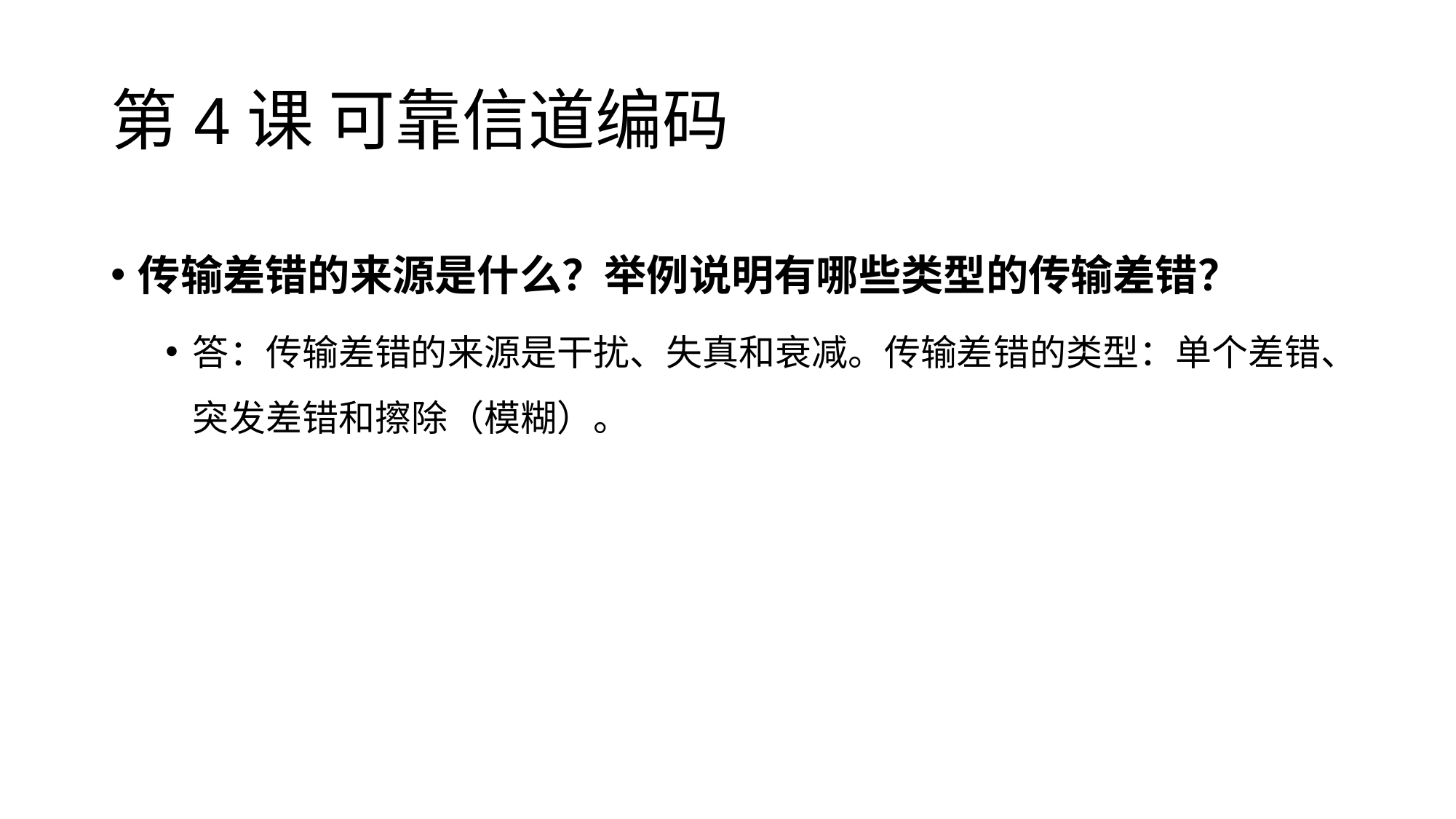

# 第4课 可靠信道编码
传输差错的来源是什么？举例说明有哪些类型的传输差错？
答：传输差错的来源是干扰、失真和衰减。传输差错的类型：单个差错、突发差错和擦除（模糊）。